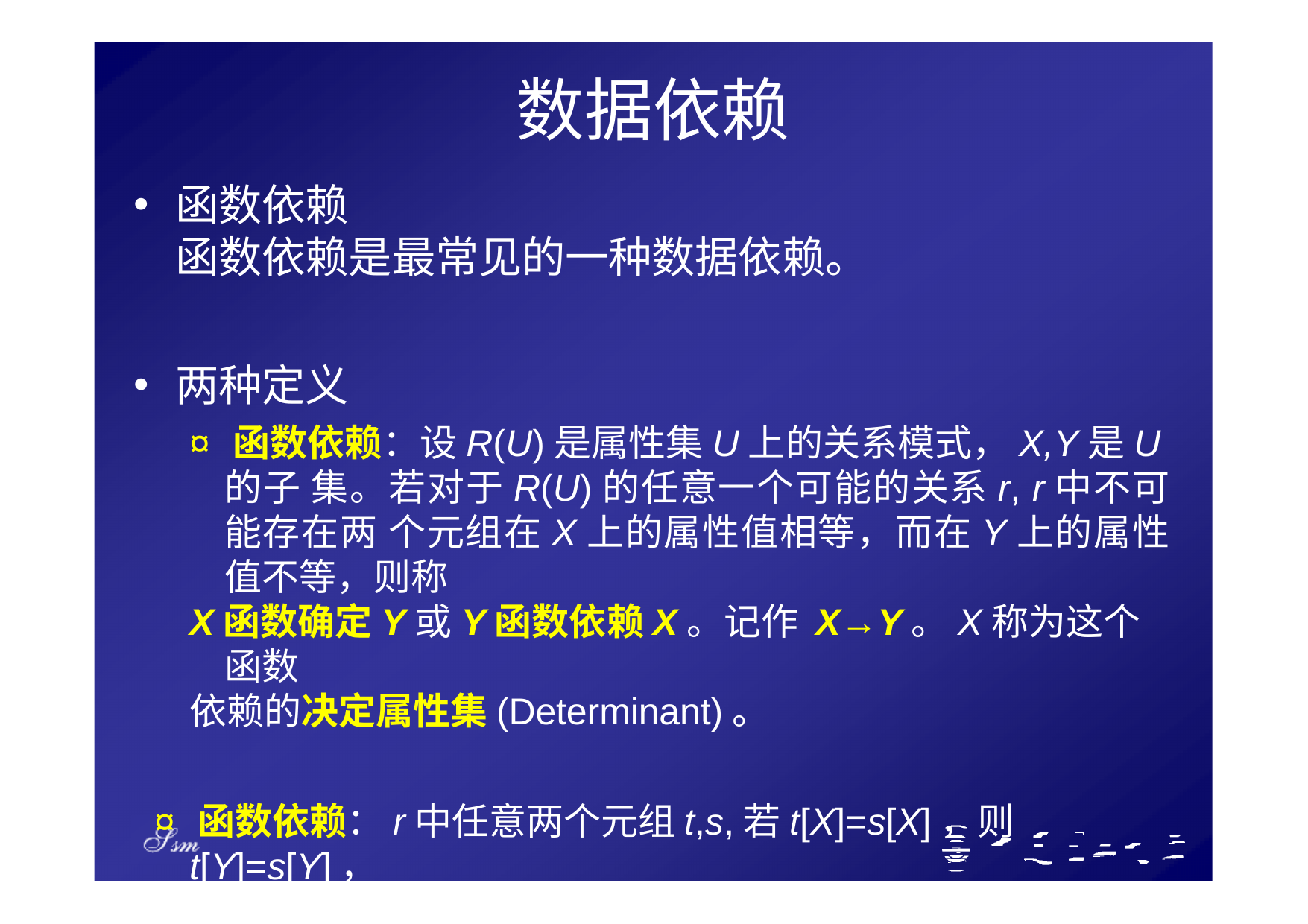

# 数据依赖
函数依赖
函数依赖是最常见的一种数据依赖。

两种定义
¤ 函数依赖：设R(U)是属性集U上的关系模式，X,Y是U的子 集。若对于R(U)的任意一个可能的关系r, r中不可能存在两 个元组在X上的属性值相等，而在Y上的属性值不等，则称
X函数确定Y或Y函数依赖X。记作 X→Y。X称为这个函数
依赖的决定属性集(Determinant)。

¤ 函数依赖：r中任意两个元组t,s,若t[X]=s[X]，则t[Y]=s[Y]，
则称X→Y。

Ssm